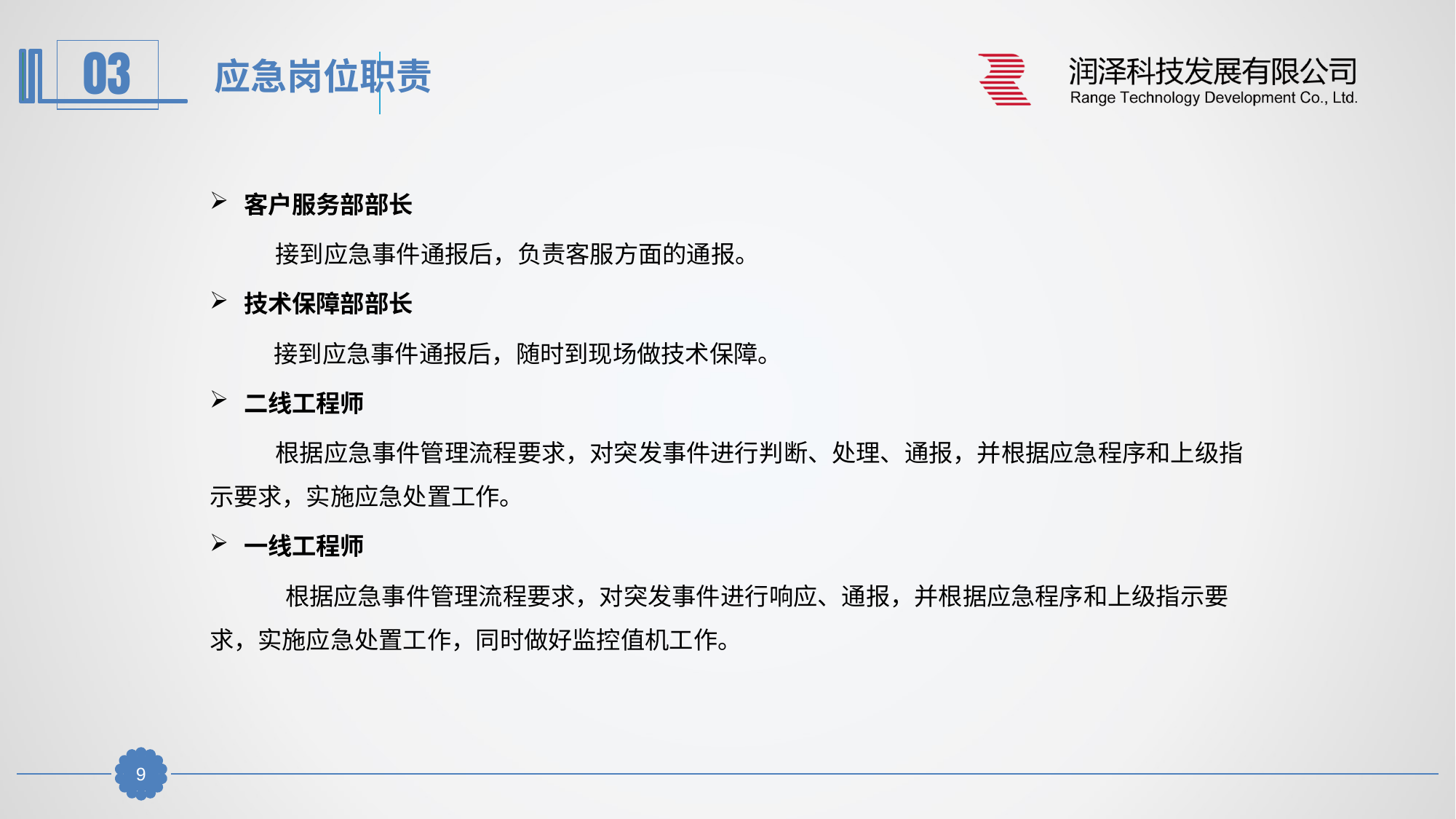

应急岗位职责
客户服务部部长
           接到应急事件通报后，负责客服方面的通报。
技术保障部部长
接到应急事件通报后，随时到现场做技术保障。
二线工程师
           根据应急事件管理流程要求，对突发事件进行判断、处理、通报，并根据应急程序和上级指示要求，实施应急处置工作。
一线工程师
 根据应急事件管理流程要求，对突发事件进行响应、通报，并根据应急程序和上级指示要求，实施应急处置工作，同时做好监控值机工作。
9